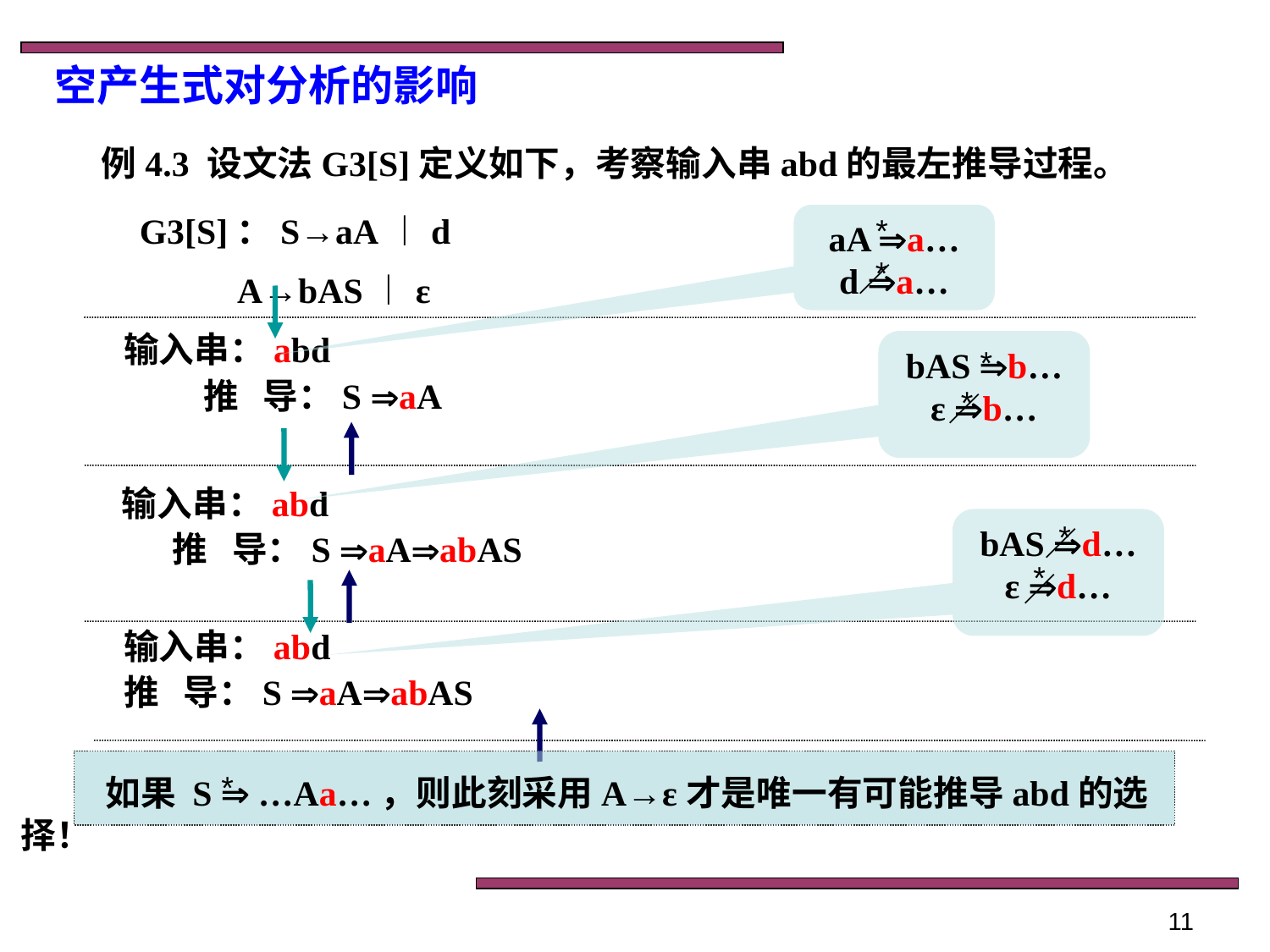

空产生式对分析的影响
例4.3 设文法G3[S]定义如下，考察输入串abd的最左推导过程。
G3[S]：S→aA︱d
           A→bAS︱ε
aA ⇒a…
d ⇒a…
*
*
／

输入串：abd
推   导：S ⇒aA
bAS ⇒b…
ε ⇒b…
*
*
／

输入串：abd
推   导：S ⇒aA⇒abAS
bAS ⇒d…
ε ⇒d…
*
／
*
／

输入串：abd
推   导：S ⇒aA⇒abAS

*
如果 S ⇒ …Aa…，则此刻采用A→ε才是唯一有可能推导abd的选择！
11